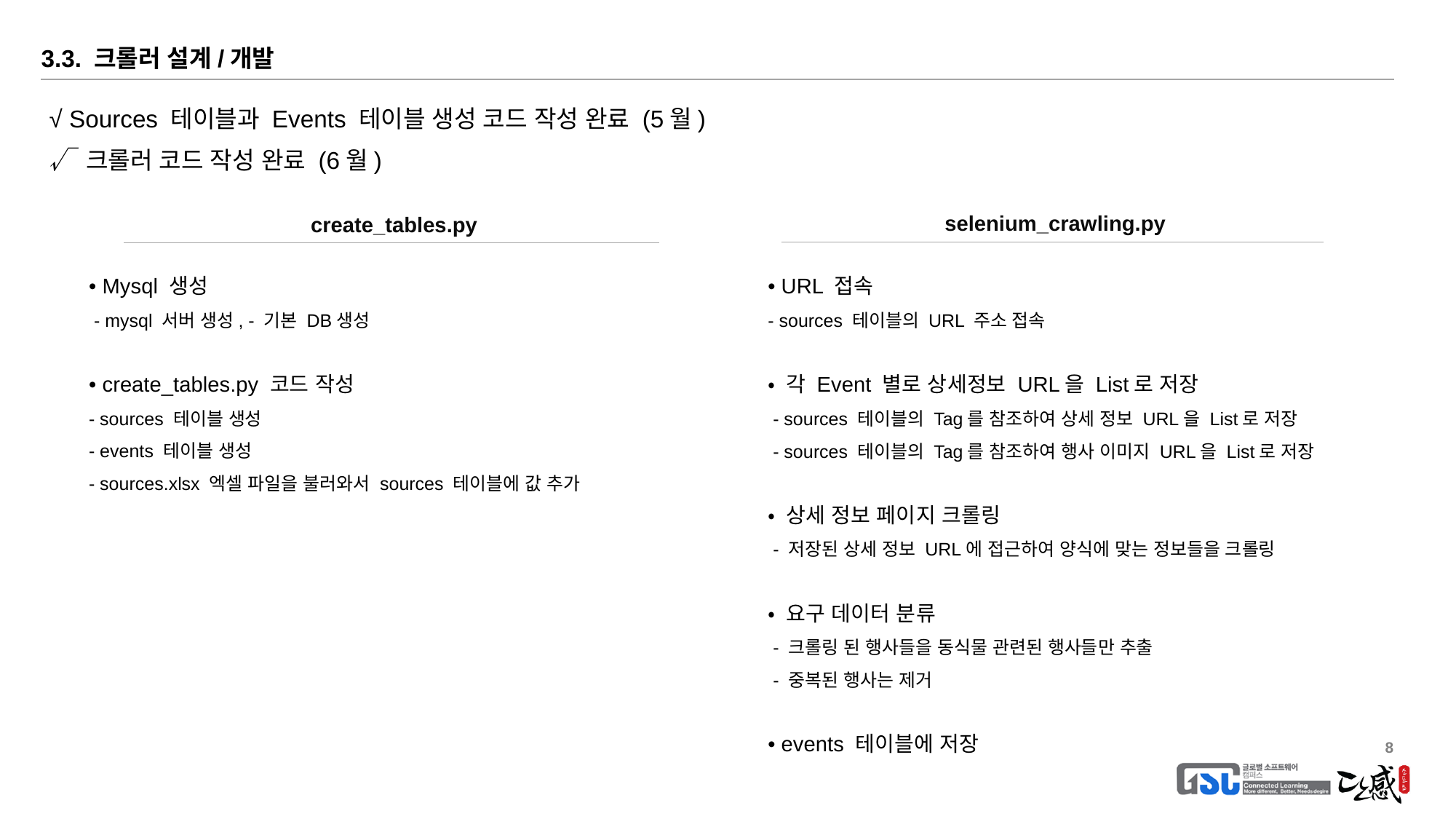

3.3. 크롤러 설계/개발
√ Sources 테이블과 Events 테이블 생성 코드 작성 완료 (5월)
√ 크롤러 코드 작성 완료 (6월)
selenium_crawling.py
create_tables.py
• Mysql 생성
 - mysql 서버 생성, - 기본 DB생성

• create_tables.py 코드 작성
- sources 테이블 생성
- events 테이블 생성
- sources.xlsx 엑셀 파일을 불러와서 sources 테이블에 값 추가
• URL 접속
- sources 테이블의 URL 주소 접속

• 각 Event 별로 상세정보 URL을 List로 저장
 - sources 테이블의 Tag를 참조하여 상세 정보 URL을 List로 저장
 - sources 테이블의 Tag를 참조하여 행사 이미지 URL을 List로 저장

• 상세 정보 페이지 크롤링
 - 저장된 상세 정보 URL에 접근하여 양식에 맞는 정보들을 크롤링

• 요구 데이터 분류
 - 크롤링 된 행사들을 동식물 관련된 행사들만 추출
 - 중복된 행사는 제거

• events 테이블에 저장